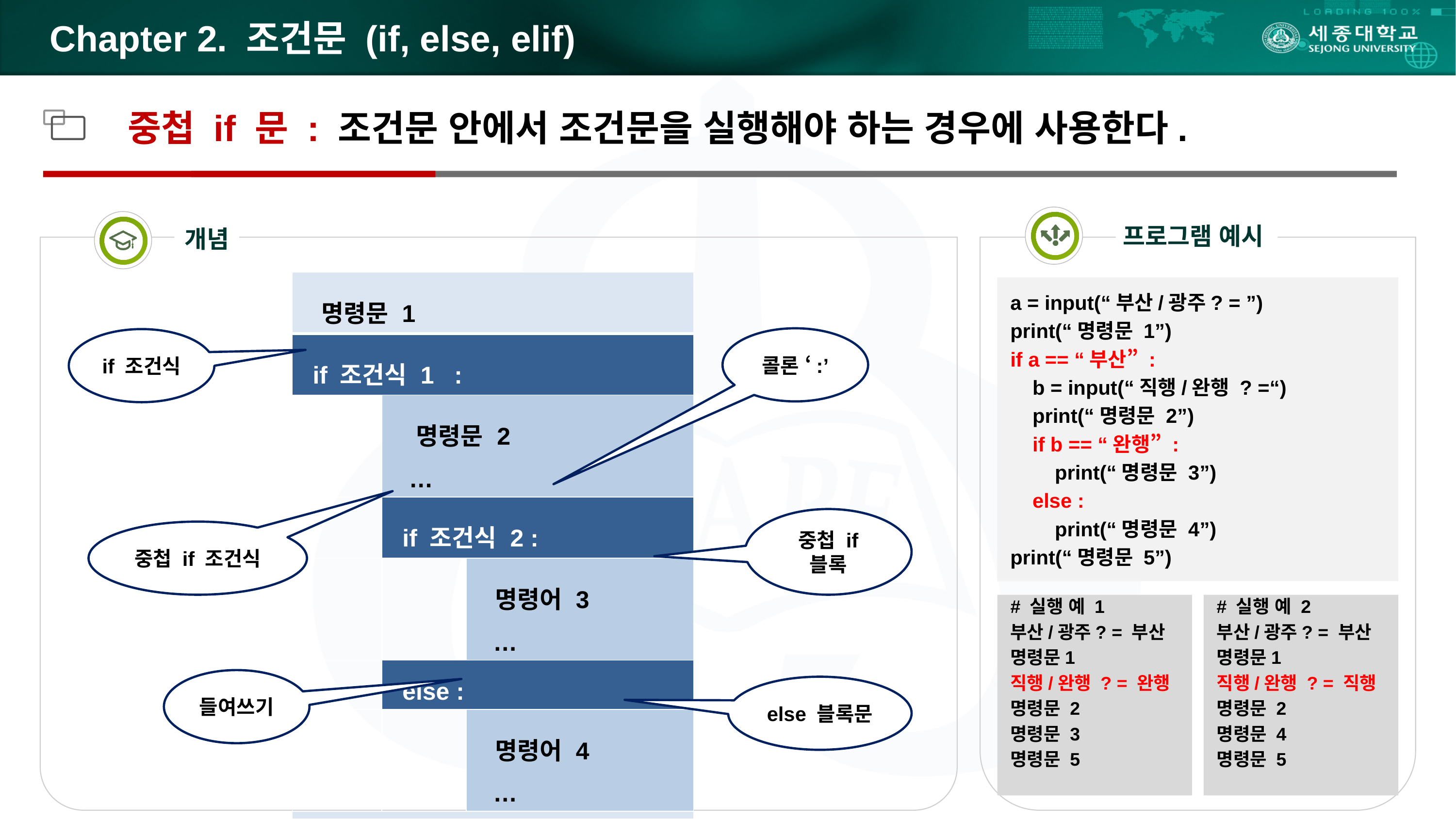

# Chapter 2. 조건문 (if, else, elif)
중첩 if 문 : 조건문 안에서 조건문을 실행해야 하는 경우에 사용한다.
| 명령문 1 |  |  |
| --- | --- | --- |
| if 조건식 1 : |  |  |
|  | 명령문 2 … |  |
|  | if 조건식 2 : |  |
|  |  | 명령어 3 … |
|  | else : |  |
|  |  | 명령어 4 … |
| 명령문 5 |  |  |
a = input(“부산/광주? = ”)
print(“명령문 1”)
if a == “부산” :
    b = input(“직행/완행 ? =“)
    print(“명령문 2”)
    if b == “완행” :
        print(“명령문 3”)
    else :
        print(“명령문 4”)
print(“명령문 5”)
콜론 ‘:’
if 조건식
중첩 if
블록
중첩 if 조건식
# 실행 예 1
부산/광주? = 부산
명령문1
직행/완행 ? = 완행
명령문 2
명령문 3
명령문 5

# 실행 예 2
부산/광주? = 부산
명령문1
직행/완행 ? = 직행
명령문 2
명령문 4
명령문 5

들여쓰기
else 블록문